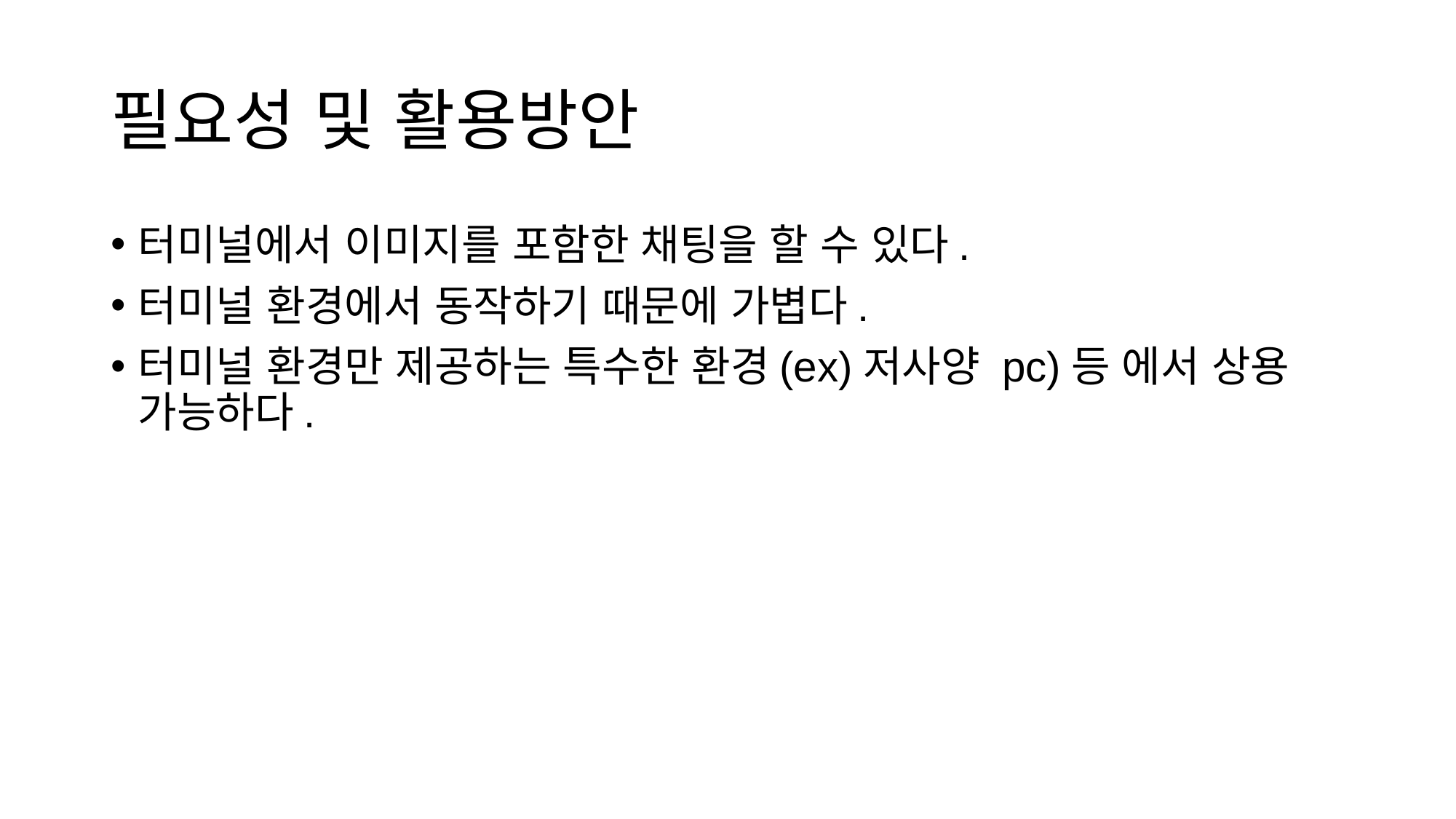

# 필요성 및 활용방안
터미널에서 이미지를 포함한 채팅을 할 수 있다.
터미널 환경에서 동작하기 때문에 가볍다.
터미널 환경만 제공하는 특수한 환경(ex)저사양 pc)등 에서 상용 가능하다.